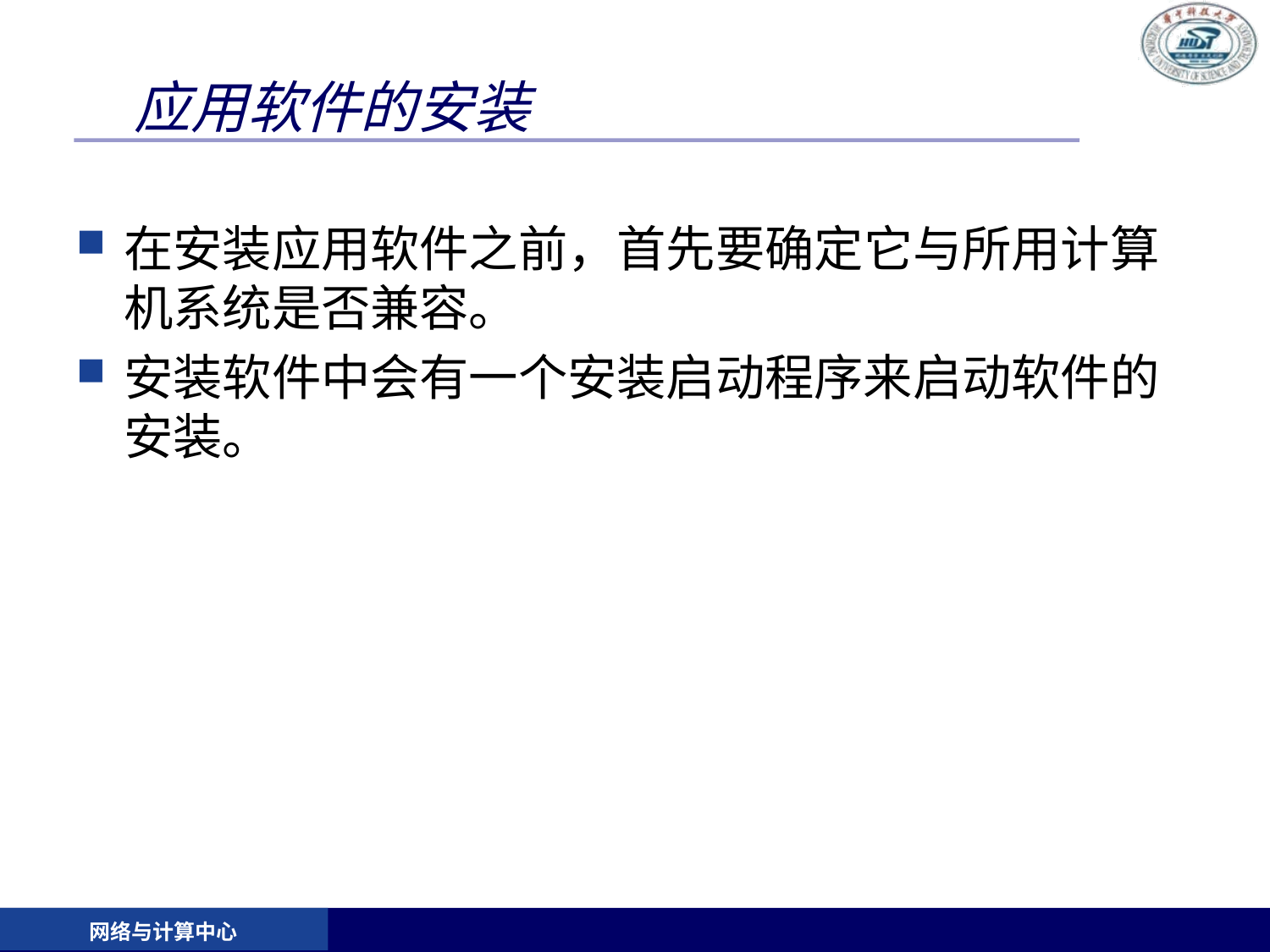

# 应用软件的安装
在安装应用软件之前，首先要确定它与所用计算机系统是否兼容。
安装软件中会有一个安装启动程序来启动软件的安装。
网络与计算中心